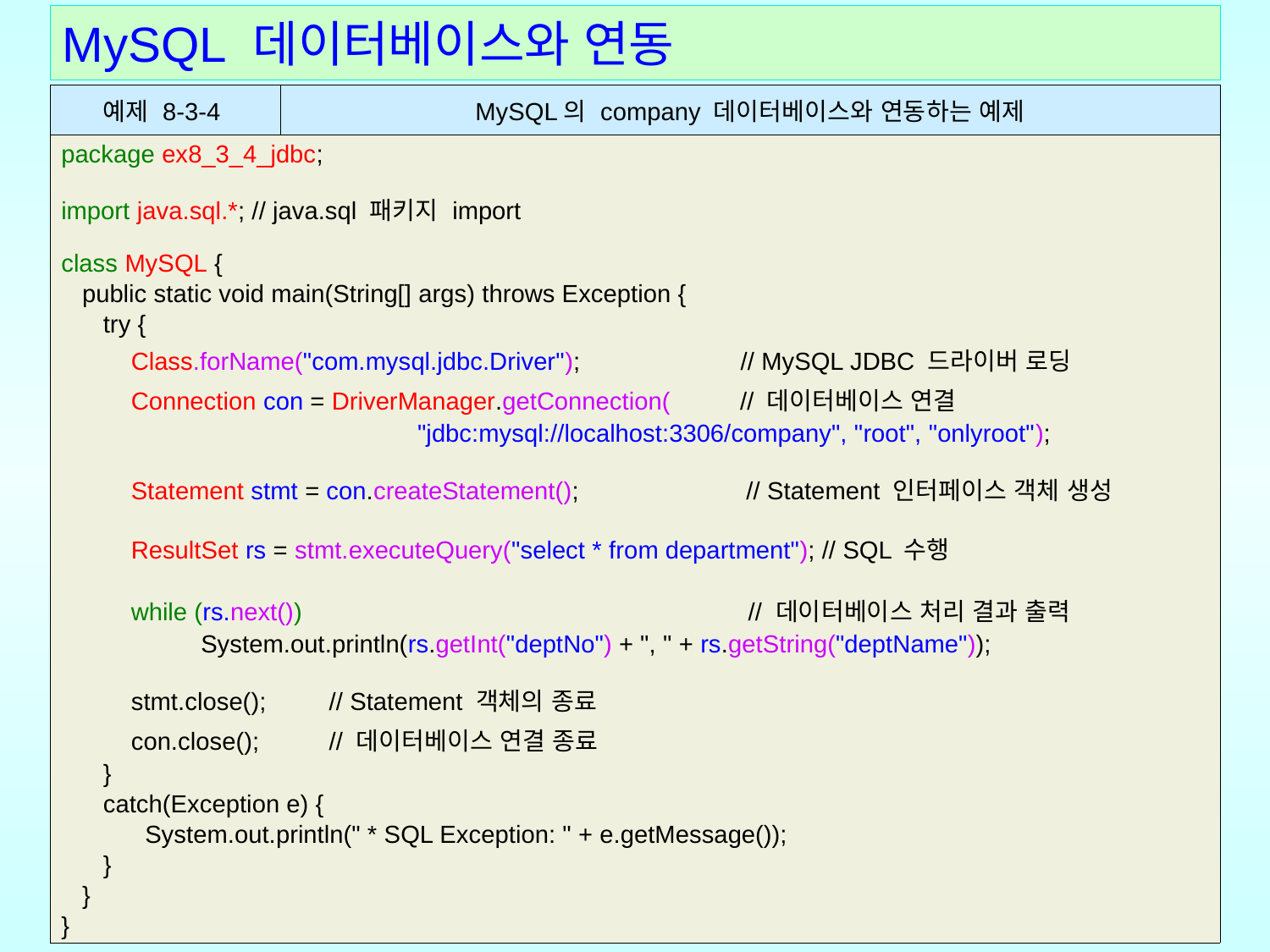

# MySQL 데이터베이스와 연동
| 예제 8-3-4 | MySQL의 company 데이터베이스와 연동하는 예제 |
| --- | --- |
| package ex8\_3\_4\_jdbc; import java.sql.\*; // java.sql 패키지 import class MySQL { public static void main(String[] args) throws Exception { try { Class.forName("com.mysql.jdbc.Driver"); // MySQL JDBC 드라이버 로딩 Connection con = DriverManager.getConnection( // 데이터베이스 연결 "jdbc:mysql://localhost:3306/company", "root", "onlyroot"); Statement stmt = con.createStatement(); // Statement 인터페이스 객체 생성 ResultSet rs = stmt.executeQuery("select \* from department"); // SQL 수행 while (rs.next()) // 데이터베이스 처리 결과 출력 System.out.println(rs.getInt("deptNo") + ", " + rs.getString("deptName")); stmt.close(); // Statement 객체의 종료 con.close(); // 데이터베이스 연결 종료 } catch(Exception e) { System.out.println(" \* SQL Exception: " + e.getMessage()); } } } |  |